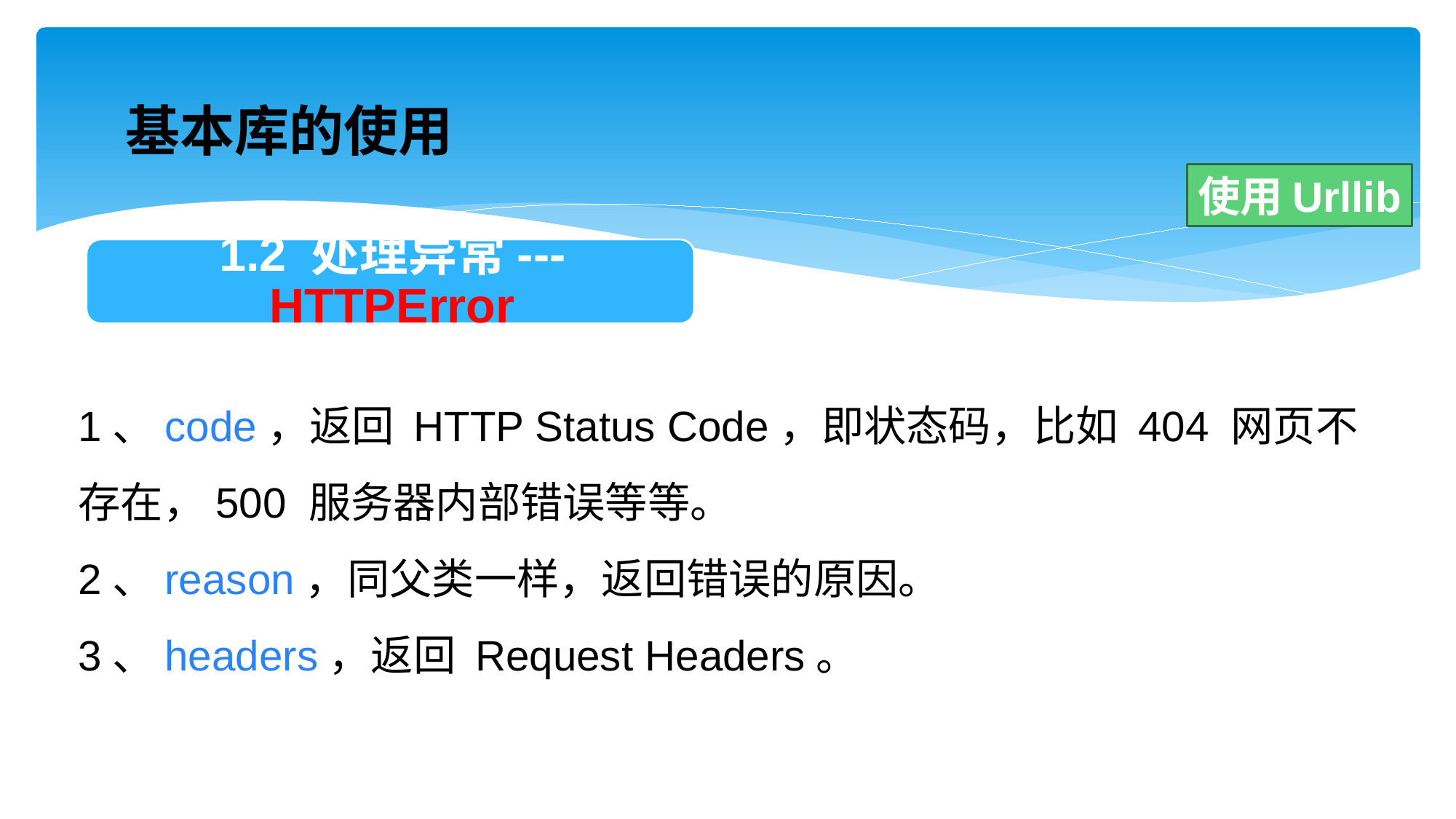

基本库的使用
使用Urllib
1.2 处理异常---HTTPError
1、code，返回 HTTP Status Code，即状态码，比如 404 网页不存在，500 服务器内部错误等等。
2、reason，同父类一样，返回错误的原因。
3、headers，返回 Request Headers。